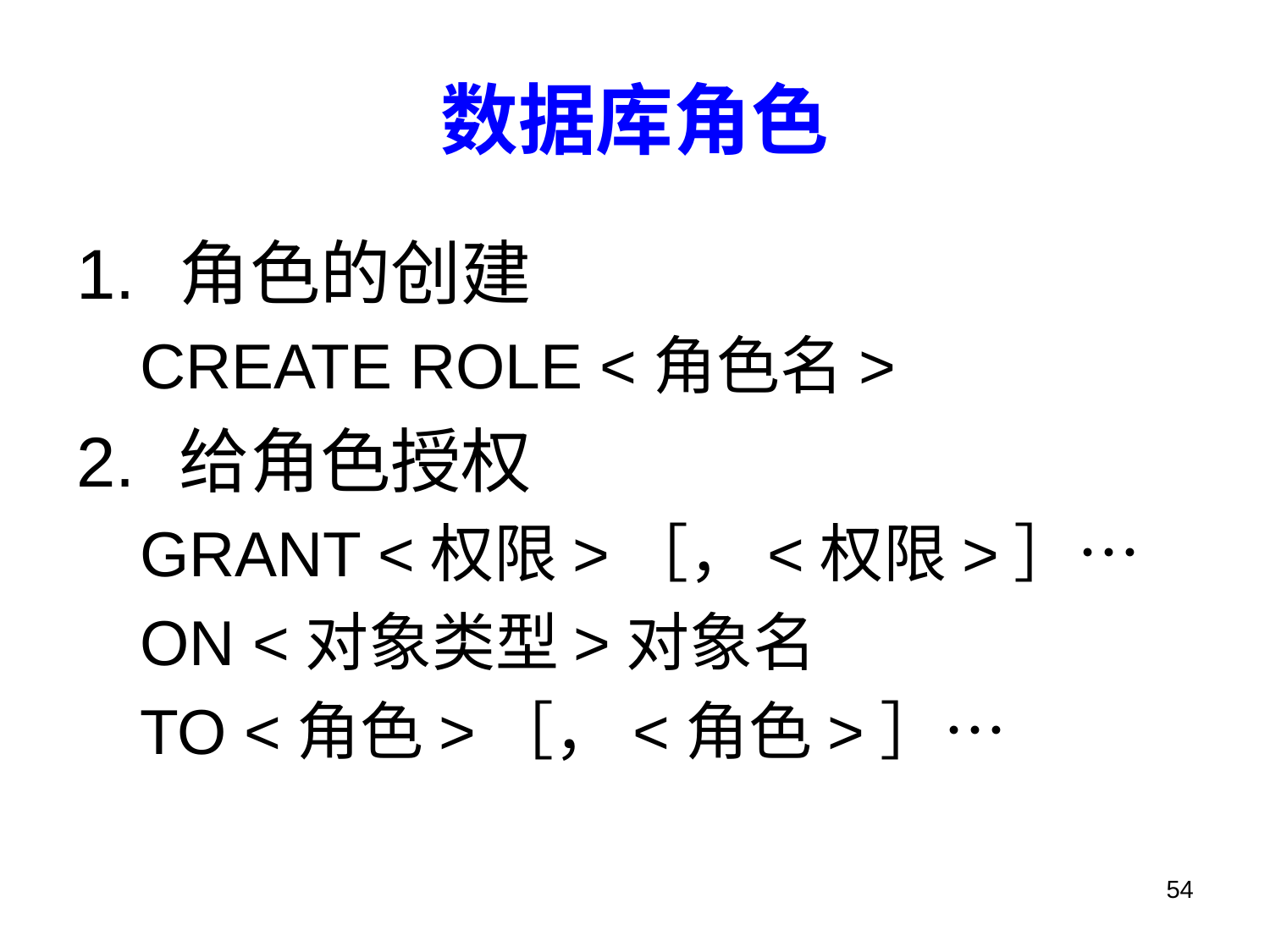

# 数据库角色
角色的创建
CREATE ROLE <角色名>
给角色授权
GRANT <权限>［，<权限>］…
ON <对象类型>对象名
TO <角色>［，<角色>］…

54